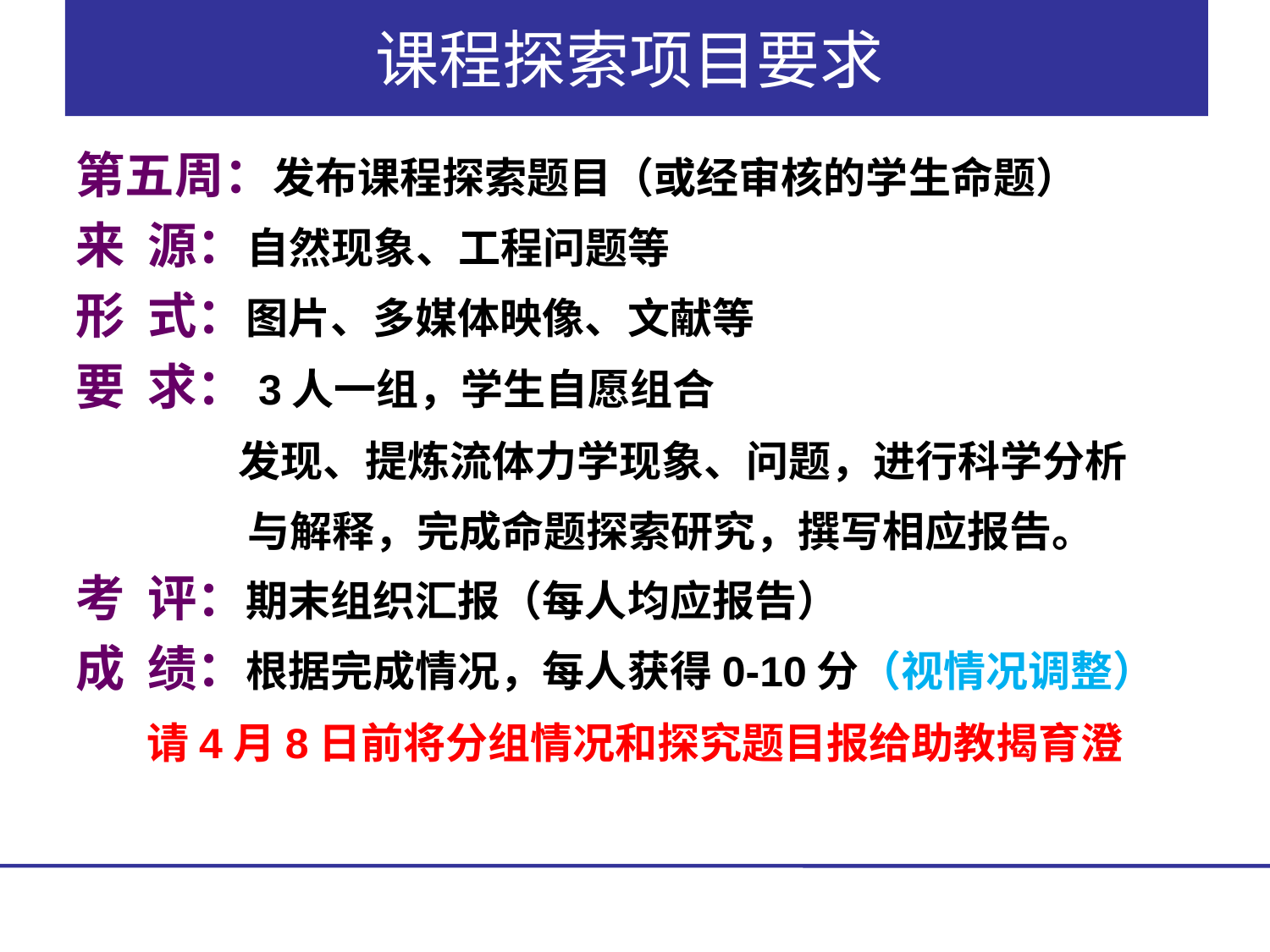

# 课程探索项目要求
第五周：发布课程探索题目（或经审核的学生命题）
来  源：自然现象、工程问题等
形  式：图片、多媒体映像、文献等
要  求：3人一组，学生自愿组合
                 发现、提炼流体力学现象、问题，进行科学分析
                 与解释，完成命题探索研究，撰写相应报告。
考  评：期末组织汇报（每人均应报告）
成  绩：根据完成情况，每人获得0-10分（视情况调整）
请4月8日前将分组情况和探究题目报给助教揭育澄